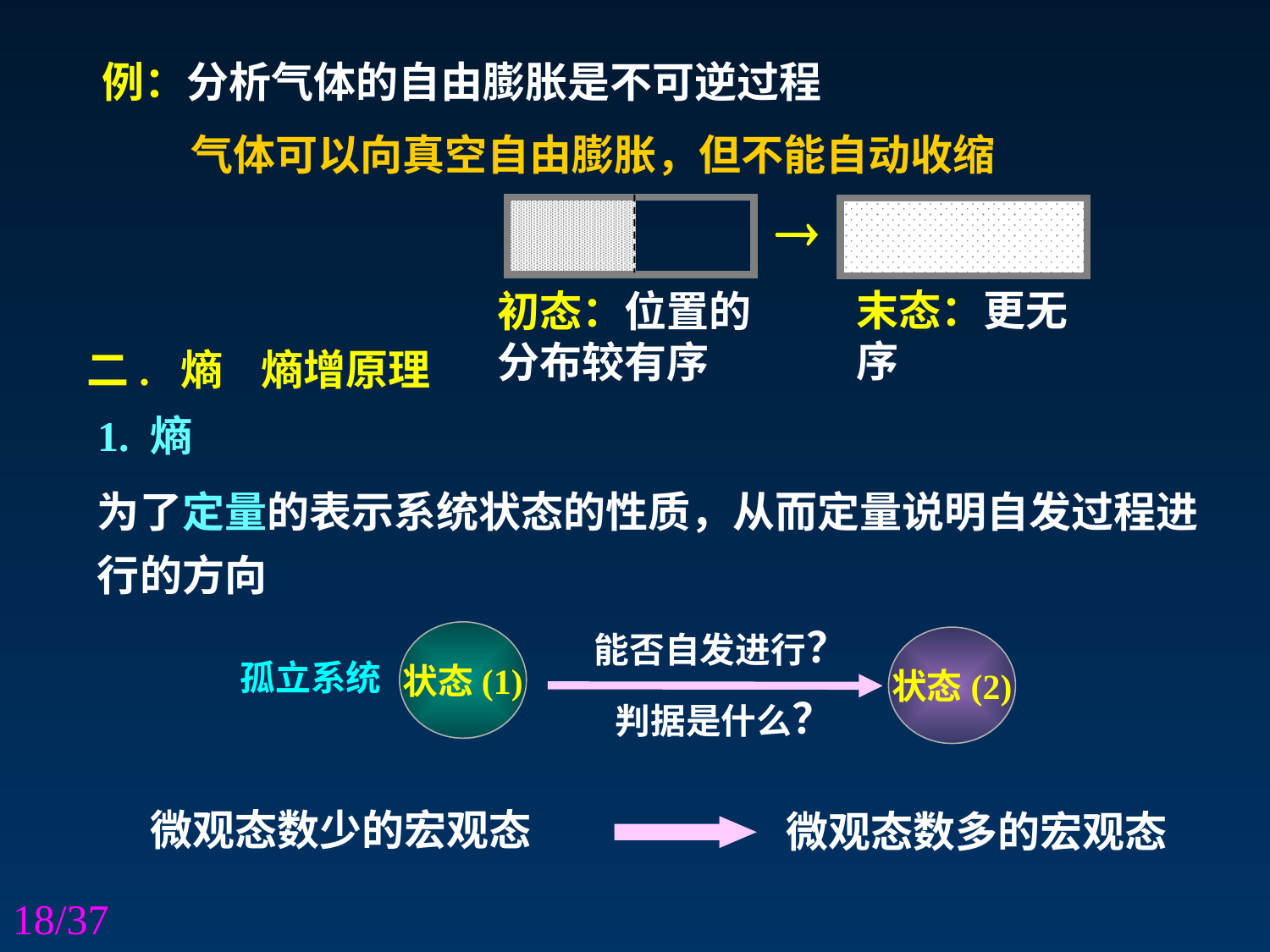

例：分析气体的自由膨胀是不可逆过程
气体可以向真空自由膨胀，但不能自动收缩
→

末态：更无序
初态：位置的分布较有序
二.  熵    熵增原理
1. 熵
为了定量的表示系统状态的性质，从而定量说明自发过程进行的方向
能否自发进行？
状态(1)
状态(2)
孤立系统

判据是什么？
微观态数少的宏观态
微观态数多的宏观态

18/37